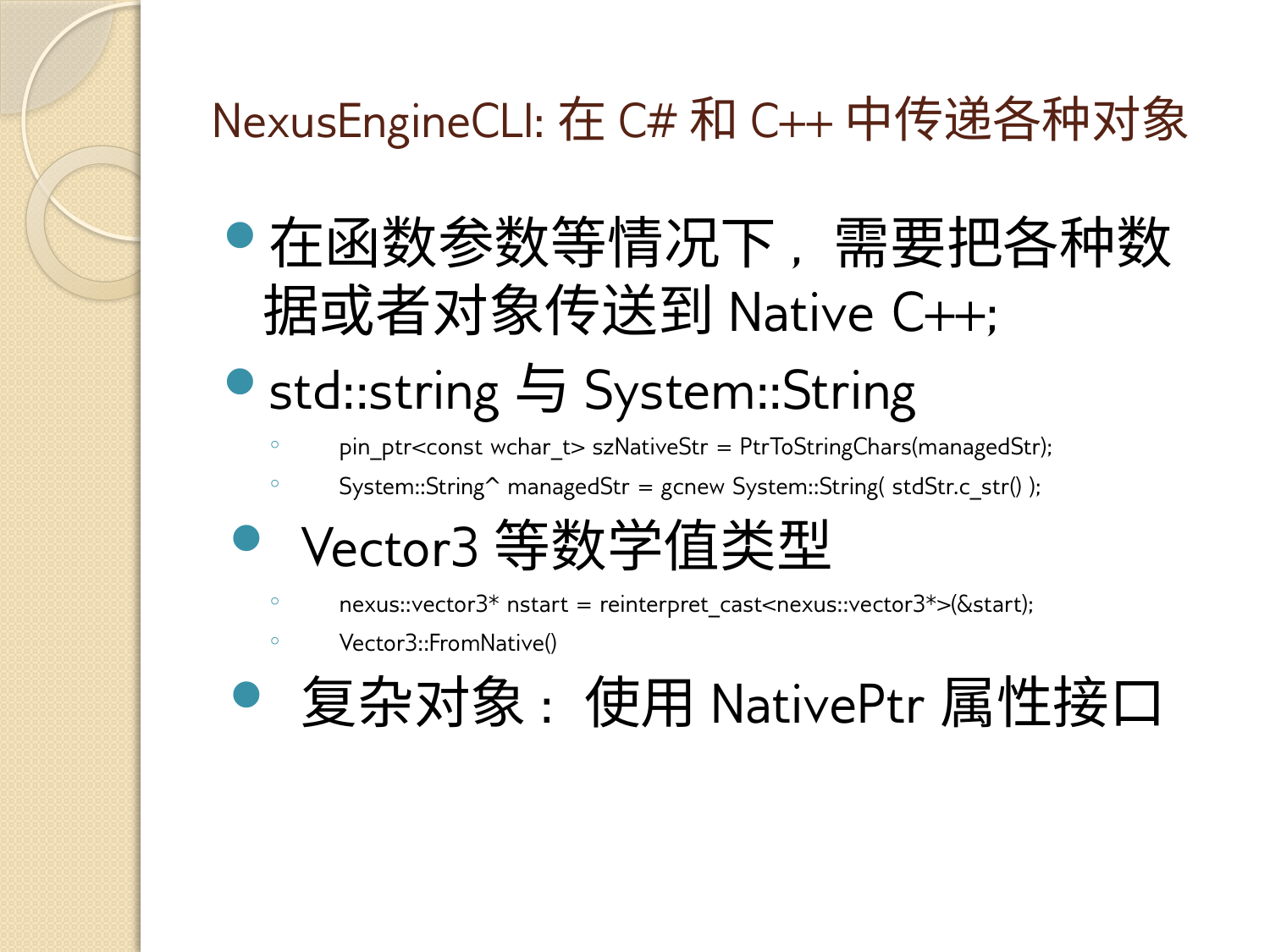

# NexusEngineCLI:在C#和C++中传递各种对象
在函数参数等情况下, 需要把各种数据或者对象传送到Native C++;
std::string与System::String
pin_ptr<const wchar_t> szNativeStr = PtrToStringChars(managedStr);
System::String^ managedStr = gcnew System::String( stdStr.c_str() );
Vector3等数学值类型
nexus::vector3* nstart = reinterpret_cast<nexus::vector3*>(&start);
Vector3::FromNative()
复杂对象: 使用NativePtr属性接口